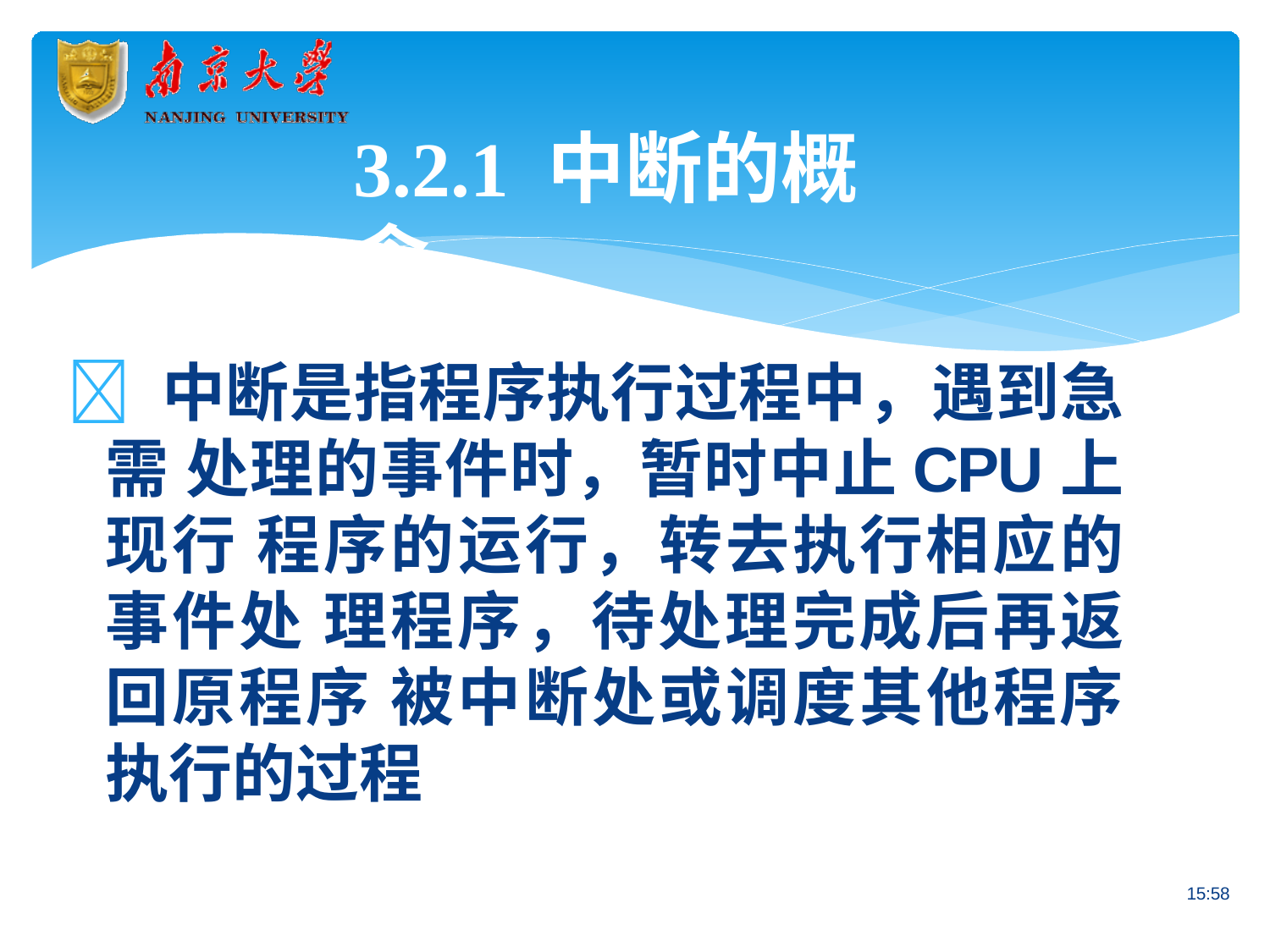

# 3.2.1 中断的概念
∗ 中断是指程序执行过程中，遇到急需 处理的事件时，暂时中止CPU上现行 程序的运行，转去执行相应的事件处 理程序，待处理完成后再返回原程序 被中断处或调度其他程序执行的过程
15:58